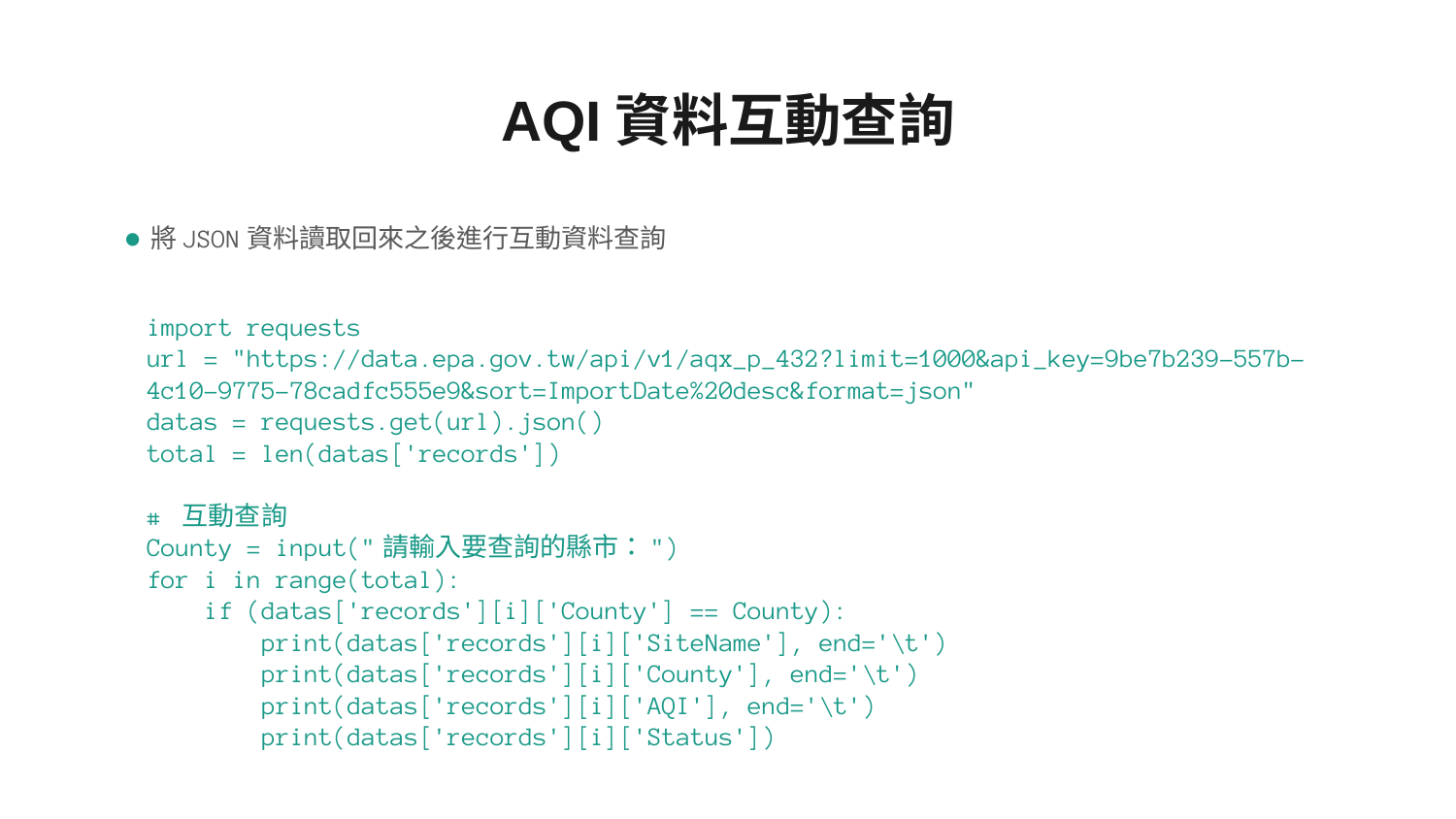

# AQI資料互動查詢
將JSON資料讀取回來之後進行互動資料查詢
import requests
url = "https://data.epa.gov.tw/api/v1/aqx_p_432?limit=1000&api_key=9be7b239-557b-4c10-9775-78cadfc555e9&sort=ImportDate%20desc&format=json"
datas = requests.get(url).json()
total = len(datas['records'])

# 互動查詢
County = input("請輸入要查詢的縣市：")
for i in range(total):
    if (datas['records'][i]['County'] == County):
        print(datas['records'][i]['SiteName'], end='\t')
        print(datas['records'][i]['County'], end='\t')
        print(datas['records'][i]['AQI'], end='\t')
        print(datas['records'][i]['Status'])
27